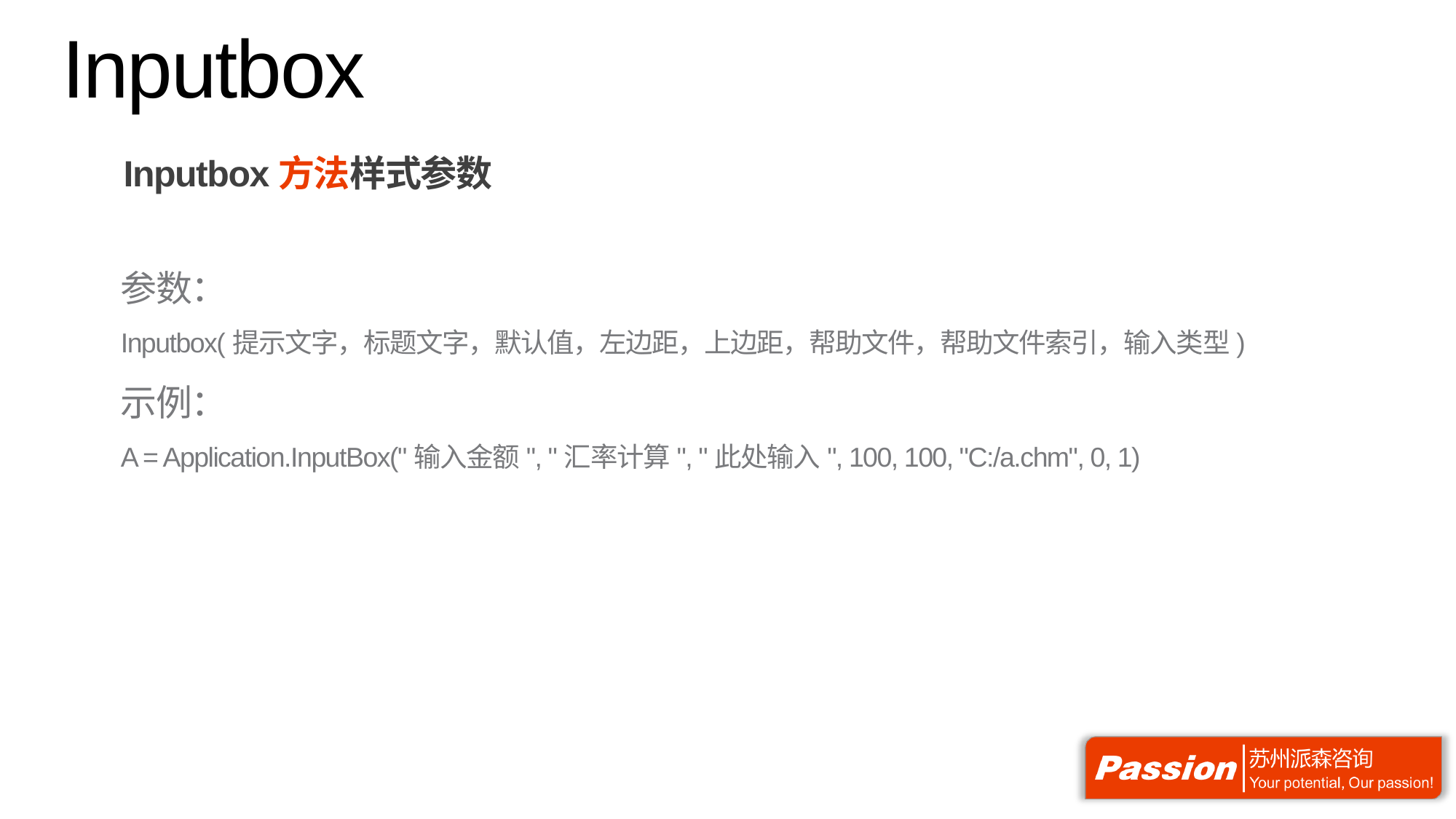

# Inputbox
Inputbox方法样式参数
参数：
Inputbox(提示文字，标题文字，默认值，左边距，上边距，帮助文件，帮助文件索引，输入类型)
示例：
A = Application.InputBox("输入金额", "汇率计算", "此处输入", 100, 100, "C:/a.chm", 0, 1)